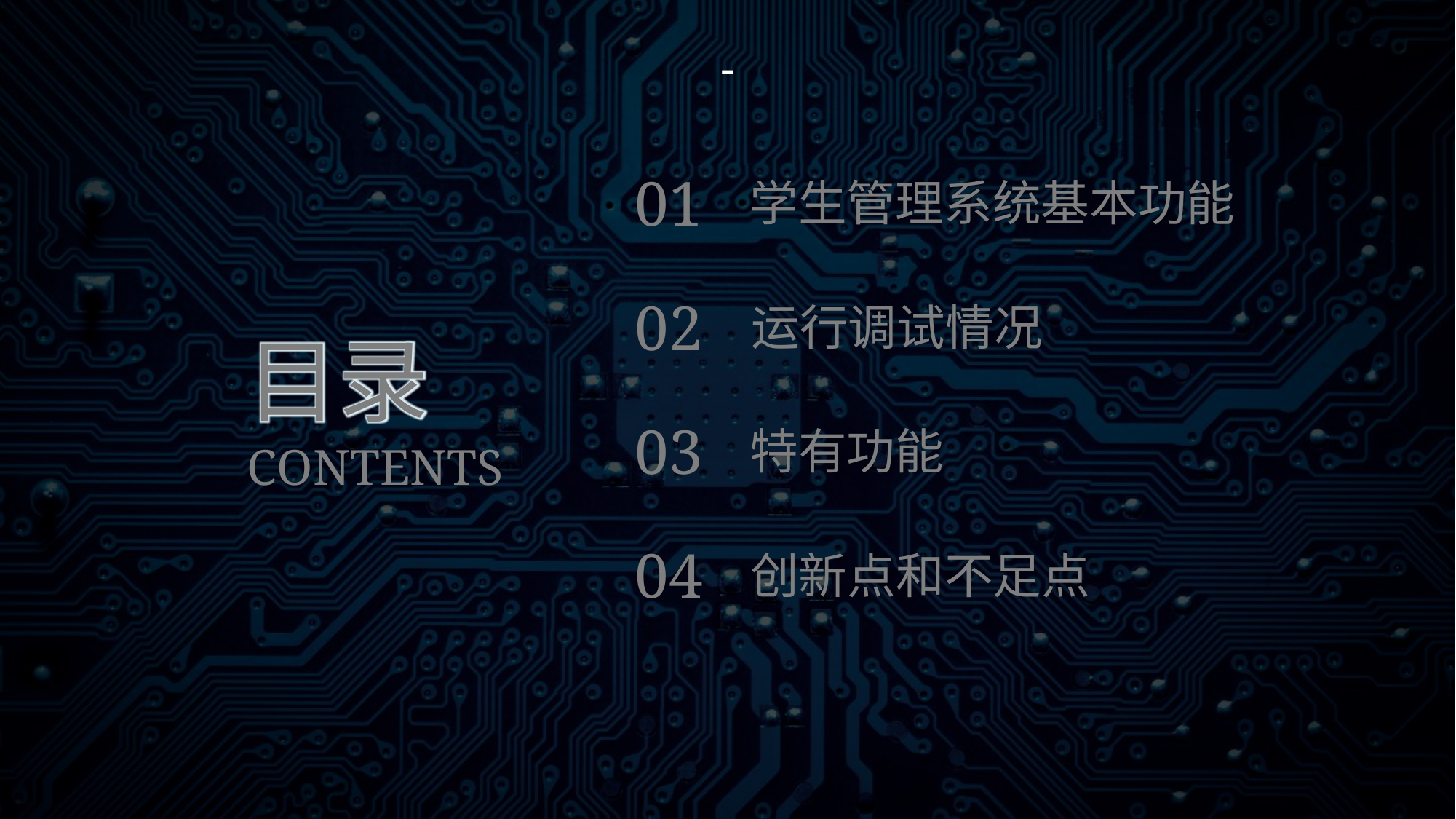

-
01
学生管理系统基本功能
02
运行调试情况
03
特有功能
04
创新点和不足点

目录
CONTENTS